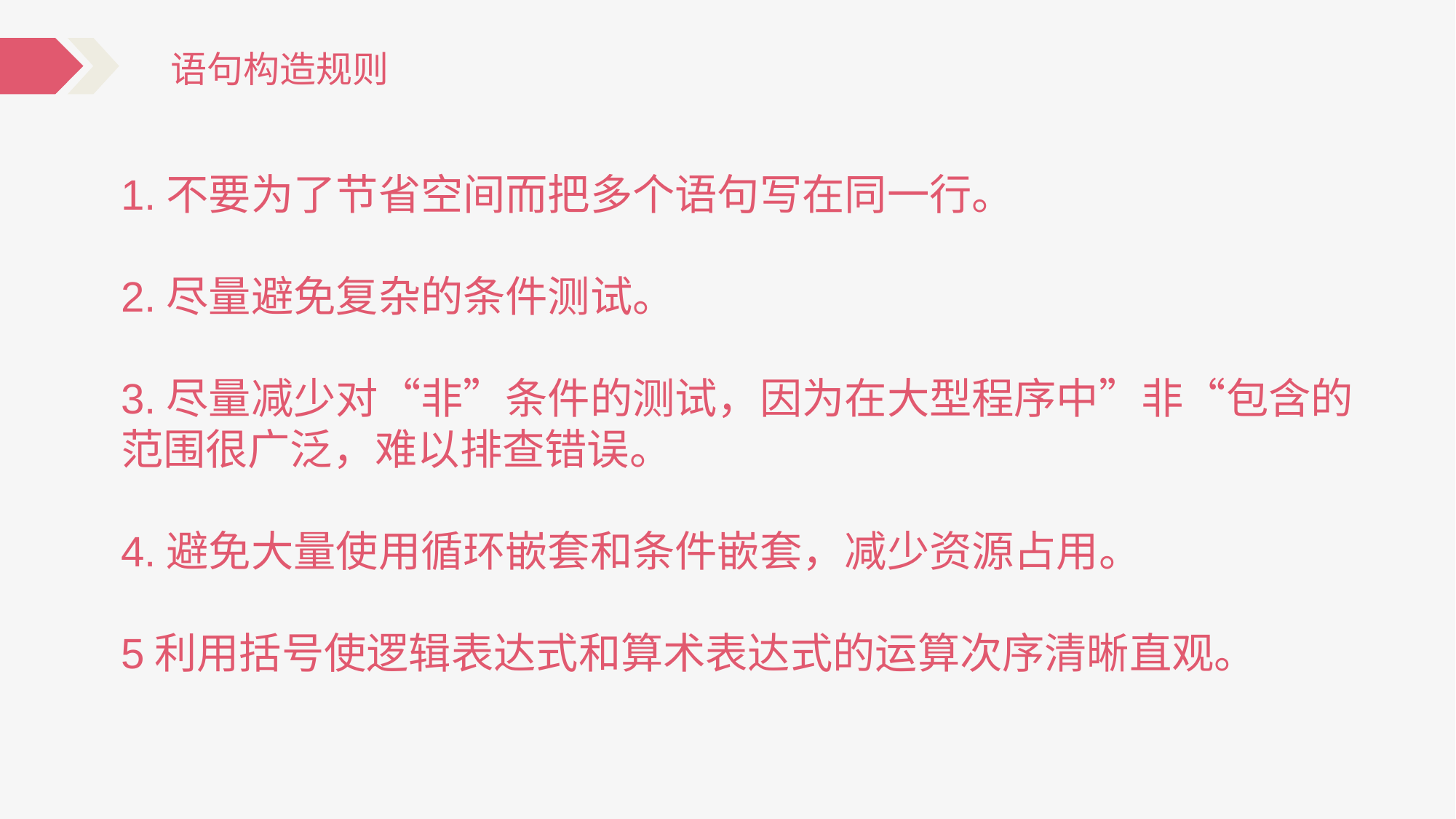

语句构造规则
1.不要为了节省空间而把多个语句写在同一行。

2.尽量避免复杂的条件测试。

3.尽量减少对“非”条件的测试，因为在大型程序中”非“包含的范围很广泛，难以排查错误。

4.避免大量使用循环嵌套和条件嵌套，减少资源占用。

5利用括号使逻辑表达式和算术表达式的运算次序清晰直观。